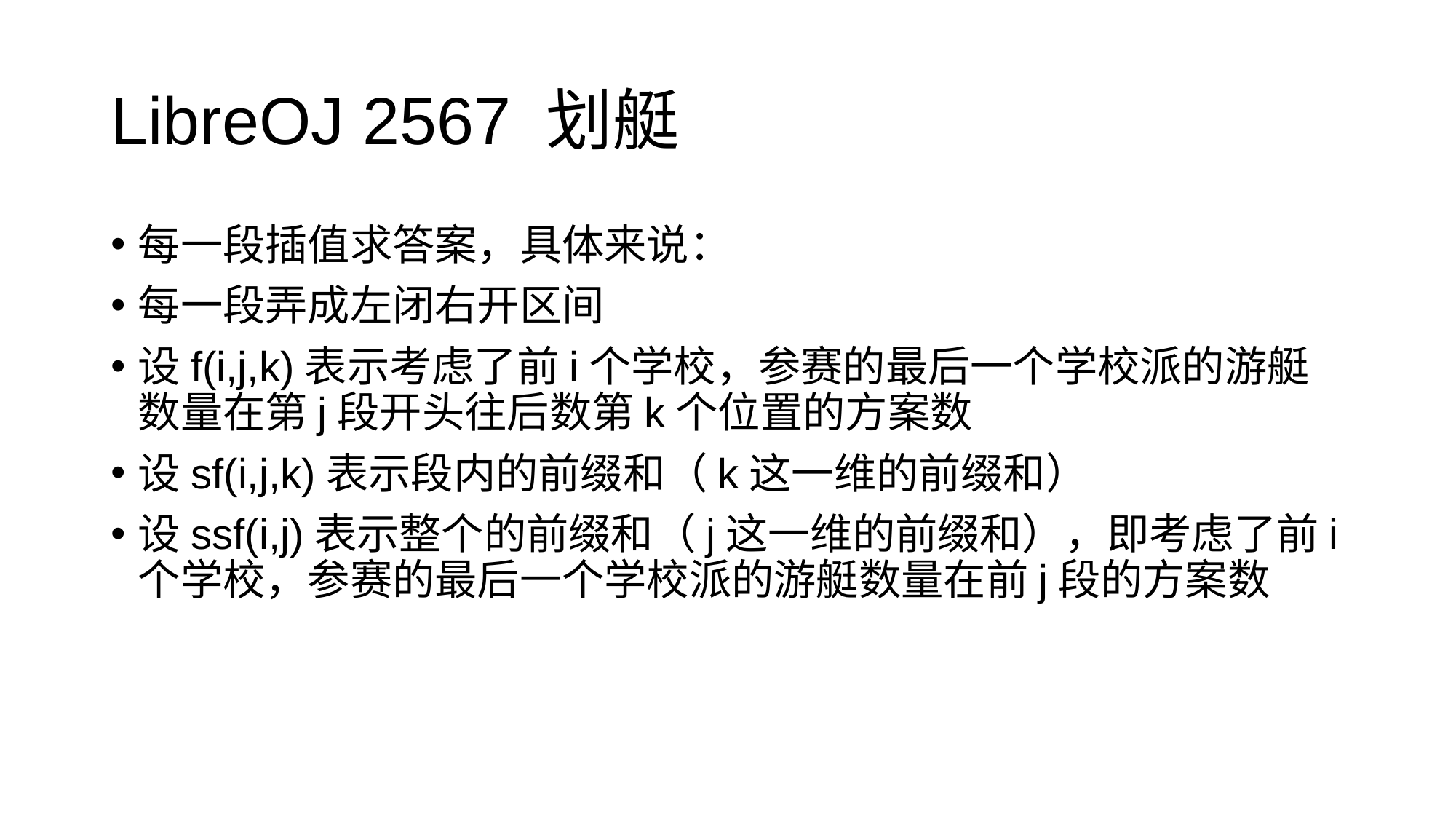

# LibreOJ 2567 划艇
每一段插值求答案，具体来说：
每一段弄成左闭右开区间
设f(i,j,k)表示考虑了前i个学校，参赛的最后一个学校派的游艇数量在第j段开头往后数第k个位置的方案数
设sf(i,j,k)表示段内的前缀和（k这一维的前缀和）
设ssf(i,j)表示整个的前缀和（j这一维的前缀和），即考虑了前i个学校，参赛的最后一个学校派的游艇数量在前j段的方案数